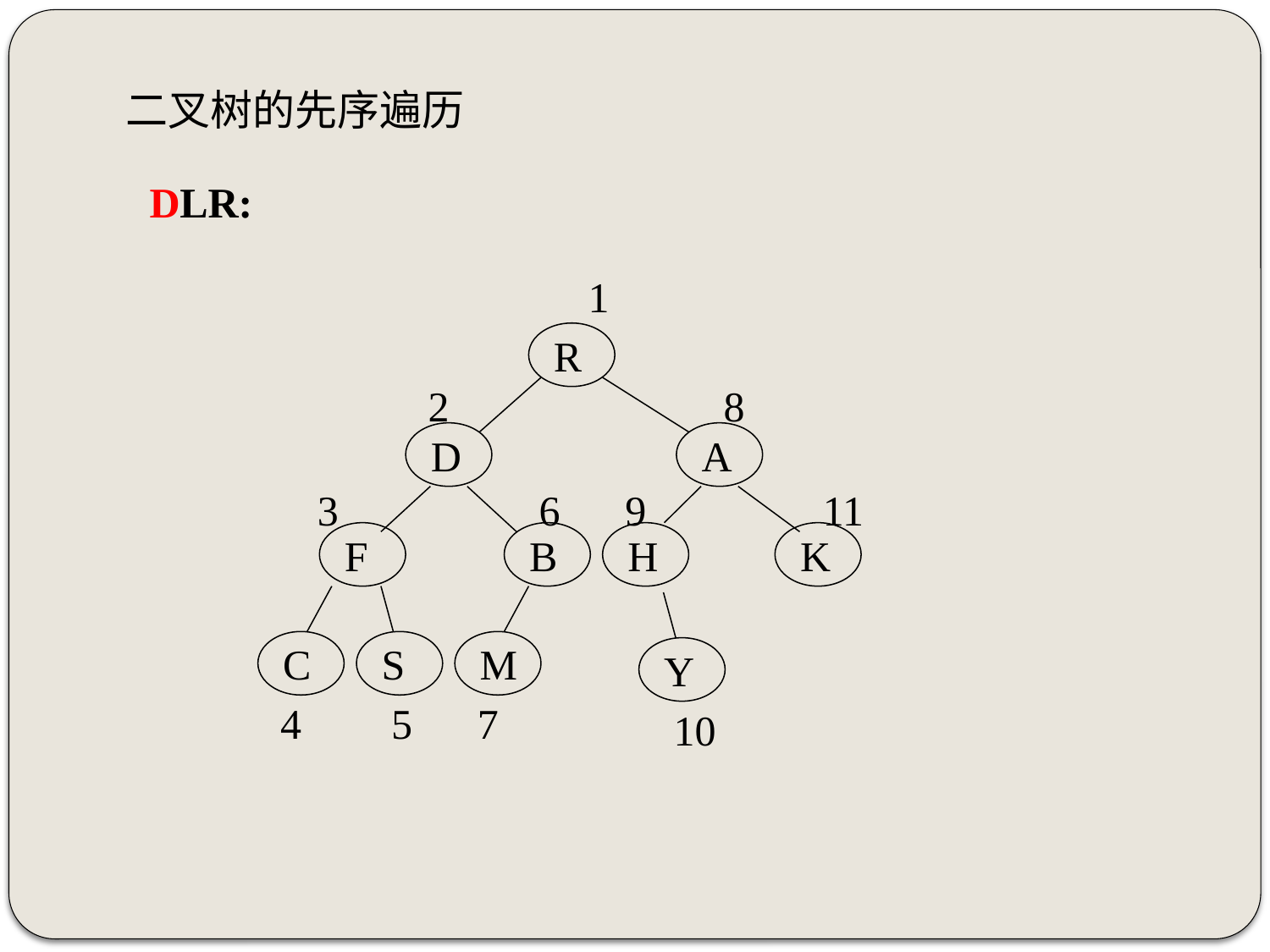

二叉树的先序遍历
DLR:
1

R
2
8

D

A
3
6
9
11

F

B

H

K

C

S

M

Y
4
5
7
10